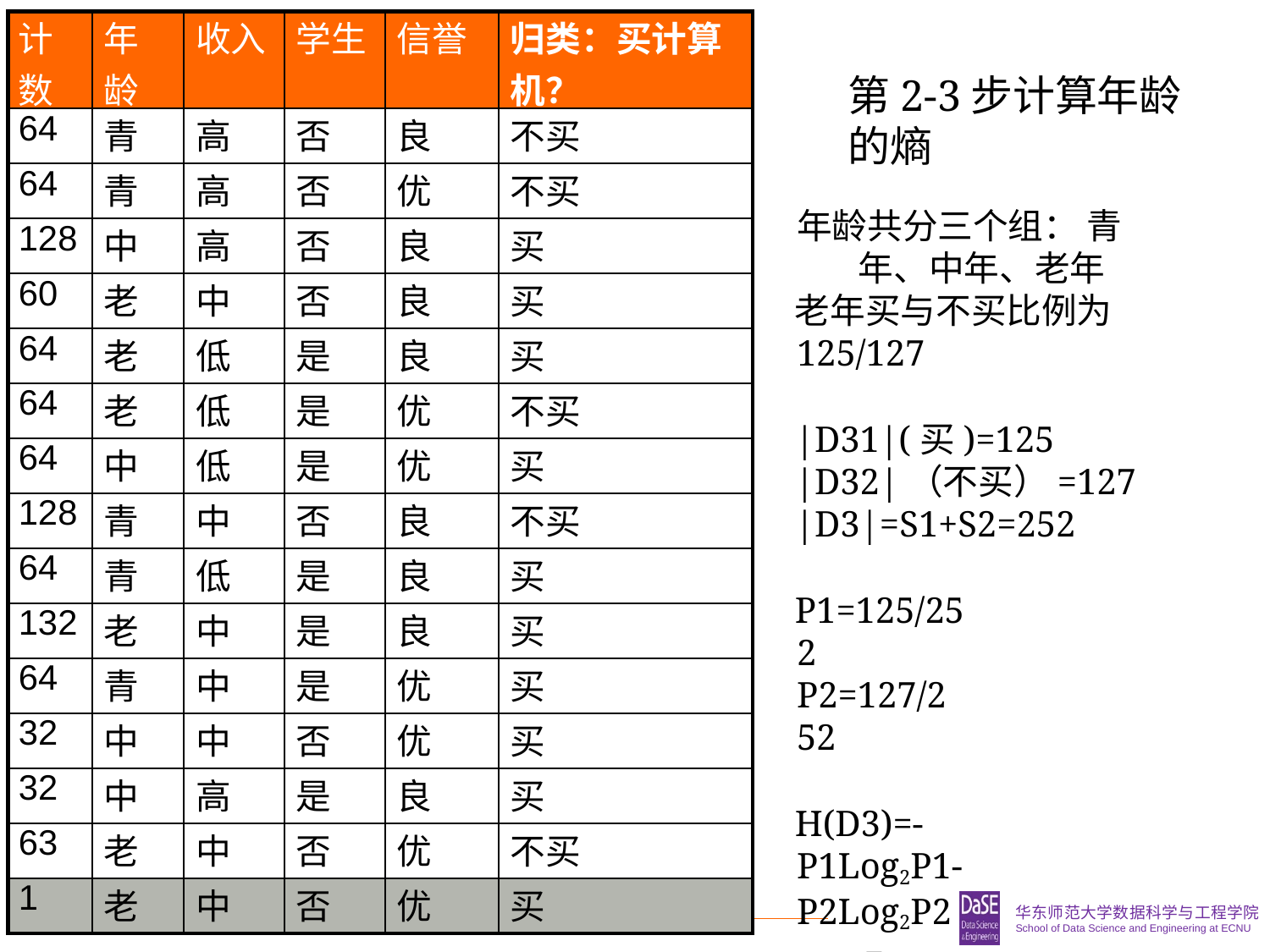

| 计 数 | 年 龄 | 收入 | 学生 | 信誉 | 归类：买计算 机？ |
| --- | --- | --- | --- | --- | --- |
| 64 | 青 | 高 | 否 | 良 | 不买 |
| 64 | 青 | 高 | 否 | 优 | 不买 |
| 128 | 中 | 高 | 否 | 良 | 买 |
| 60 | 老 | 中 | 否 | 良 | 买 |
| 64 | 老 | 低 | 是 | 良 | 买 |
| 64 | 老 | 低 | 是 | 优 | 不买 |
| 64 | 中 | 低 | 是 | 优 | 买 |
| 128 | 青 | 中 | 否 | 良 | 不买 |
| 64 | 青 | 低 | 是 | 良 | 买 |
| 132 | 老 | 中 | 是 | 良 | 买 |
| 64 | 青 | 中 | 是 | 优 | 买 |
| 32 | 中 | 中 | 否 | 优 | 买 |
| 32 | 中 | 高 | 是 | 良 | 买 |
| 63 | 老 | 中 | 否 | 优 | 不买 |
| 1 | 老 | 中 | 否 | 优 | 买 |
# 第2-3步计算年龄的熵
年龄共分三个组： 青年、中年、老年
老年买与不买比例为125/127

|D31|(买)=125
|D32|（不买）=127
|D3|=S1+S2=252

P1=125/252 P2=127/252

H(D3)=-P1Log2P1-P2Log2P2
=-(P1Log2P1+P2Log2P2)
=0.9157